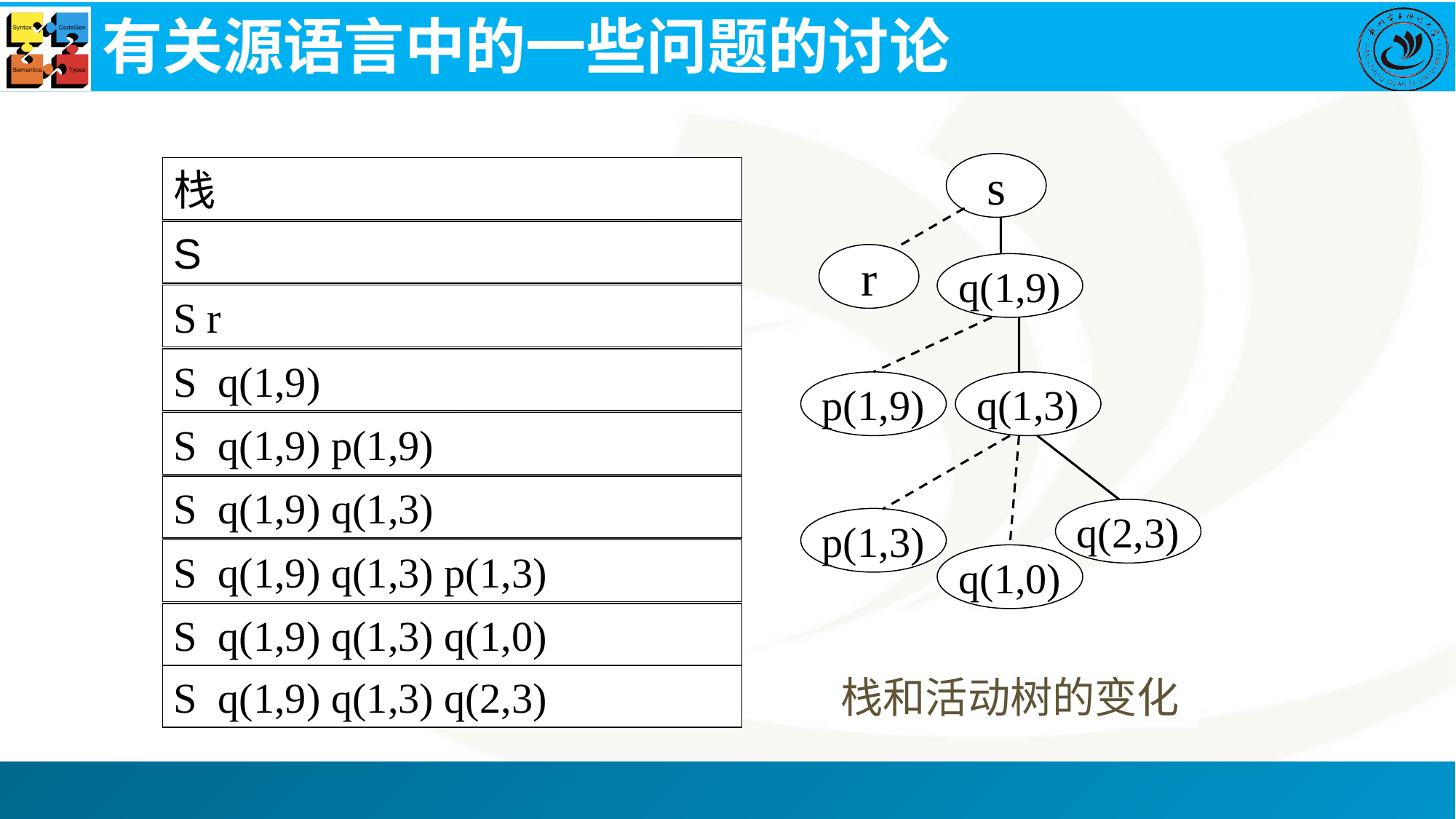

# 有关源语言中的一些问题的讨论
s

r
q(1,9)

p(1,9)
q(1,3)

q(2,3)
p(1,3)
q(1,0)
栈
S
S r
S  q(1,9)
S  q(1,9) p(1,9)
S  q(1,9) q(1,3)
S  q(1,9) q(1,3) p(1,3)
S  q(1,9) q(1,3) q(1,0)
栈和活动树的变化
S  q(1,9) q(1,3) q(2,3)
11
11